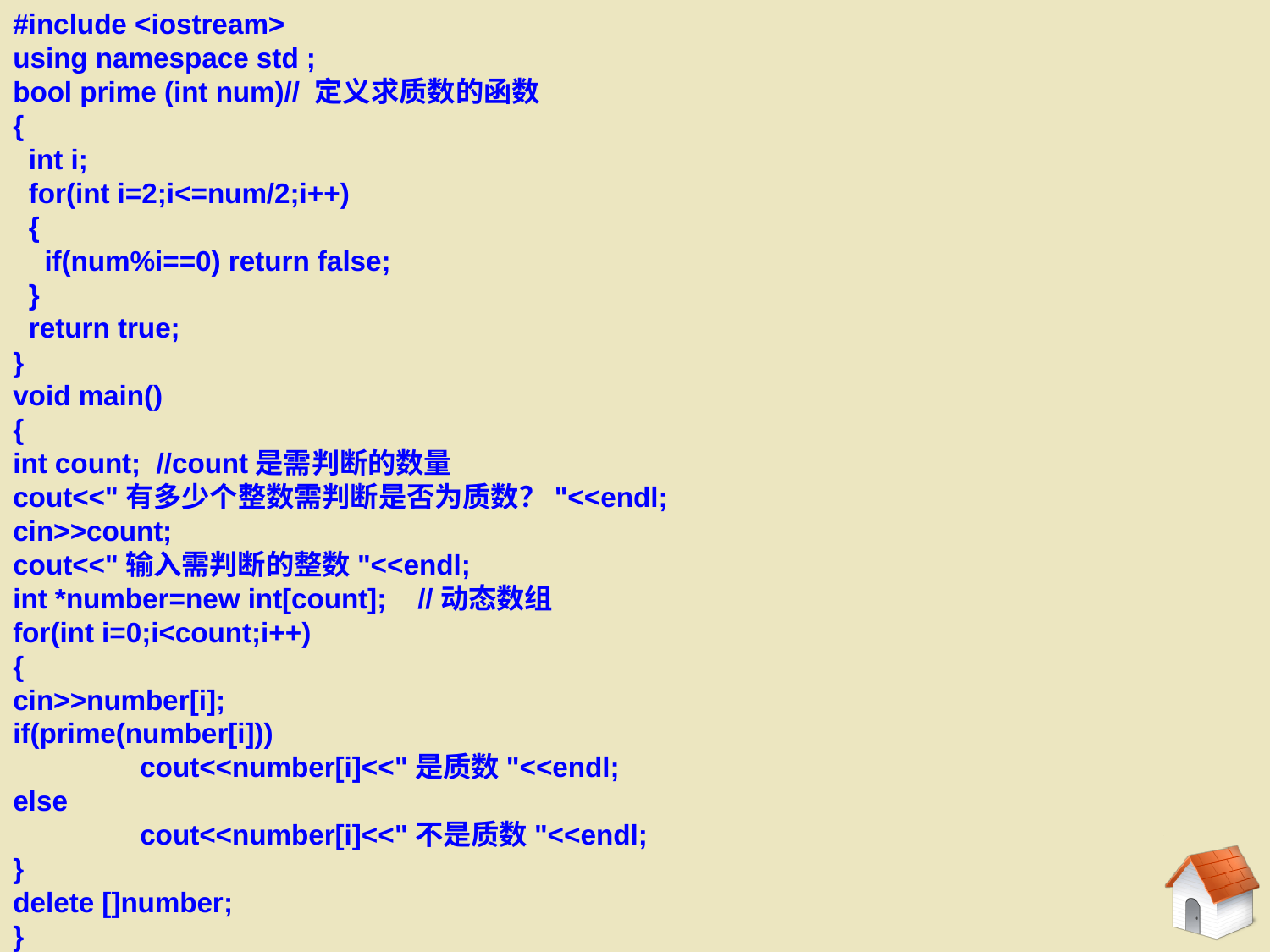

#include <iostream>
using namespace std ;
bool prime (int num)// 定义求质数的函数
{
  int i;
  for(int i=2;i<=num/2;i++)
  {
    if(num%i==0) return false;
  }
  return true;
}
void main()
{
int count;  //count是需判断的数量
cout<<"有多少个整数需判断是否为质数？"<<endl;
cin>>count;
cout<<"输入需判断的整数"<<endl;
int *number=new int[count];    //动态数组
for(int i=0;i<count;i++)
{
cin>>number[i];
if(prime(number[i]))
	cout<<number[i]<<"是质数"<<endl;
else
	cout<<number[i]<<"不是质数"<<endl;
}
delete []number;
}